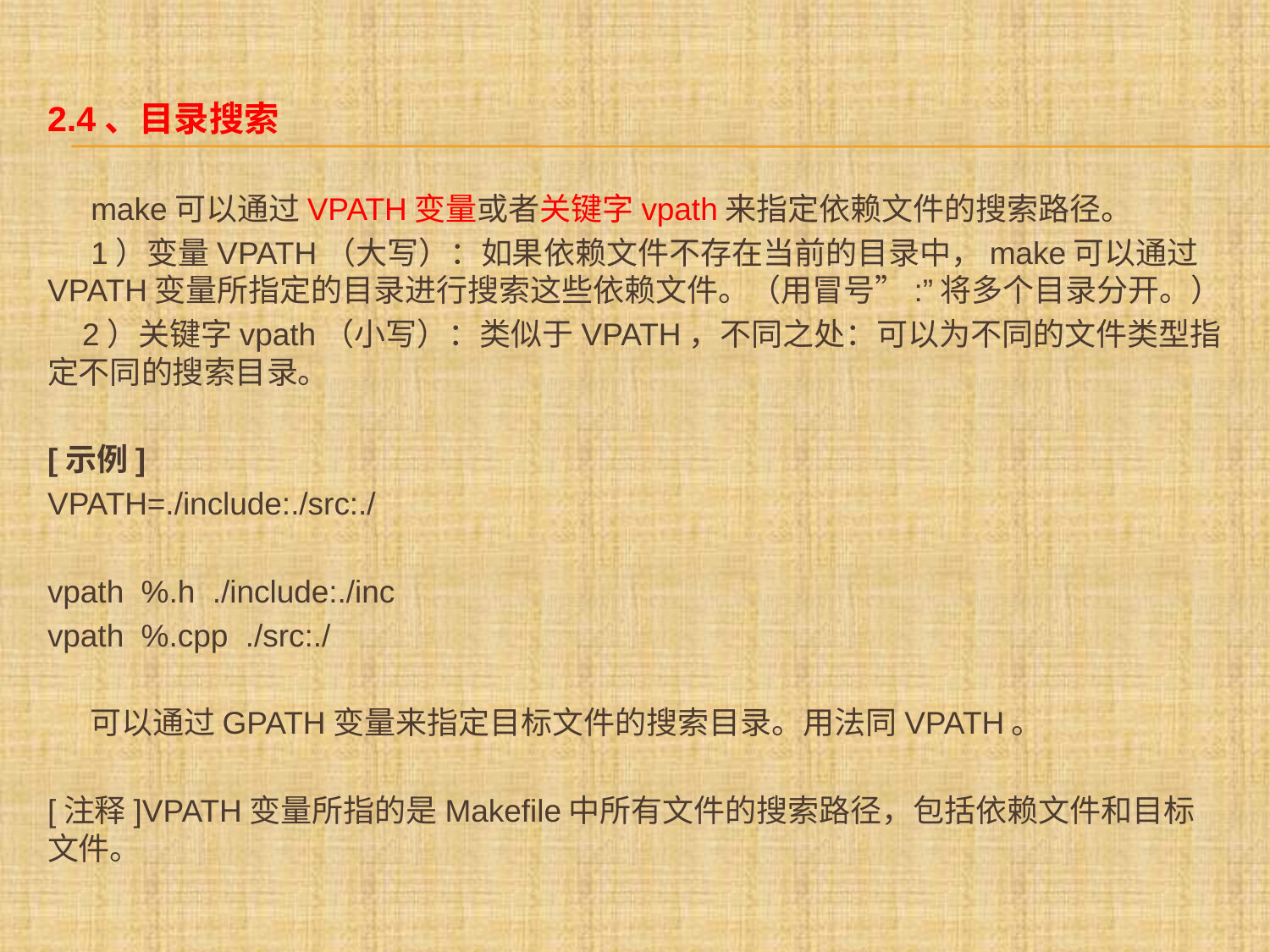

2.4、目录搜索

     make可以通过VPATH变量或者关键字vpath来指定依赖文件的搜索路径。
     1）变量VPATH（大写）：如果依赖文件不存在当前的目录中，make可以通过VPATH变量所指定的目录进行搜索这些依赖文件。（用冒号”:”将多个目录分开。）
    2）关键字vpath（小写）：类似于VPATH，不同之处：可以为不同的文件类型指定不同的搜索目录。

[示例]
VPATH=./include:./src:./

vpath  %.h  ./include:./inc
vpath  %.cpp  ./src:./

     可以通过GPATH变量来指定目标文件的搜索目录。用法同VPATH。

[注释]VPATH变量所指的是Makefile中所有文件的搜索路径，包括依赖文件和目标文件。